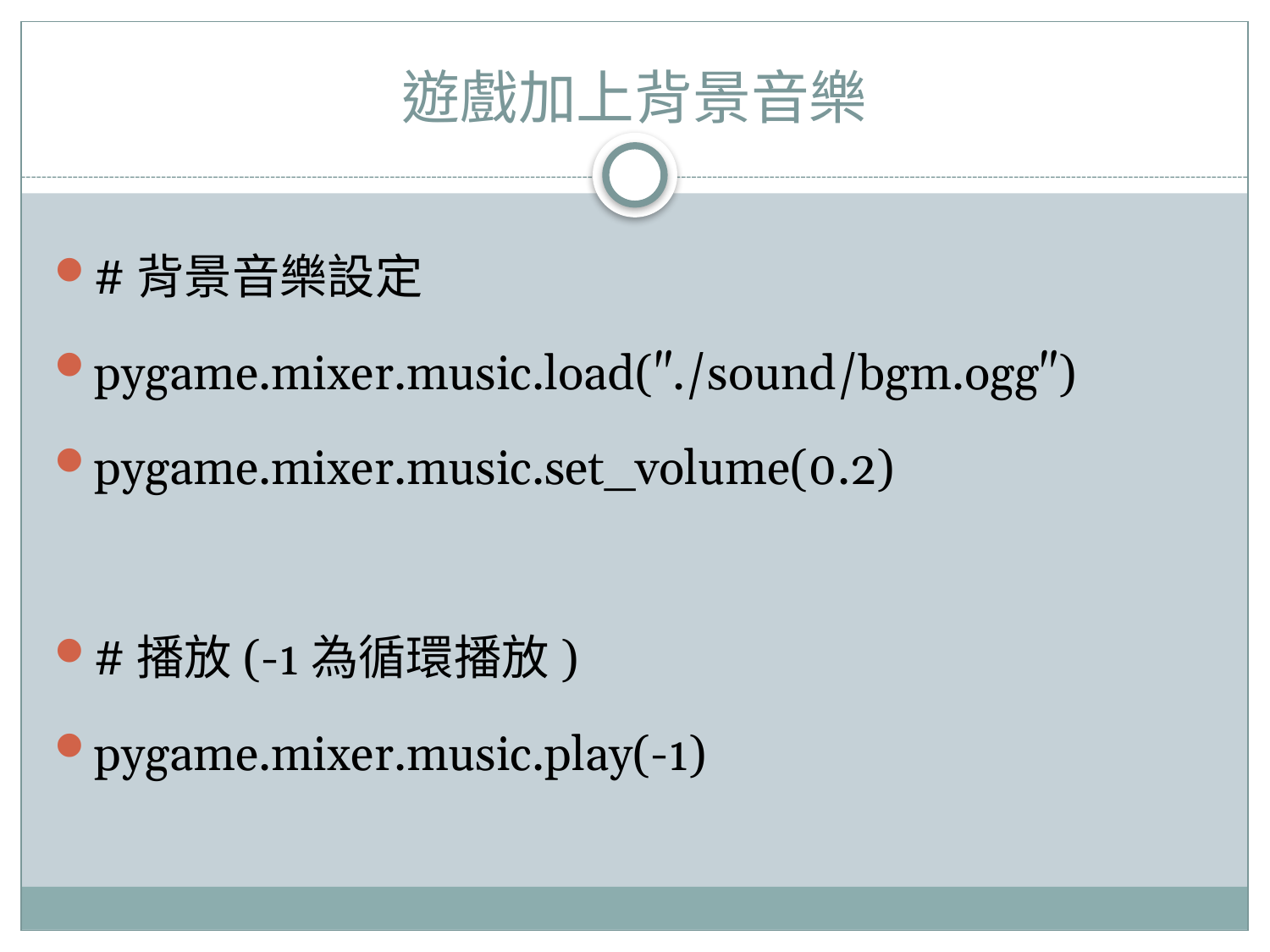

# 遊戲加上背景音樂
#背景音樂設定
pygame.mixer.music.load("./sound/bgm.ogg")
pygame.mixer.music.set_volume(0.2)

#播放(-1為循環播放)
pygame.mixer.music.play(-1)